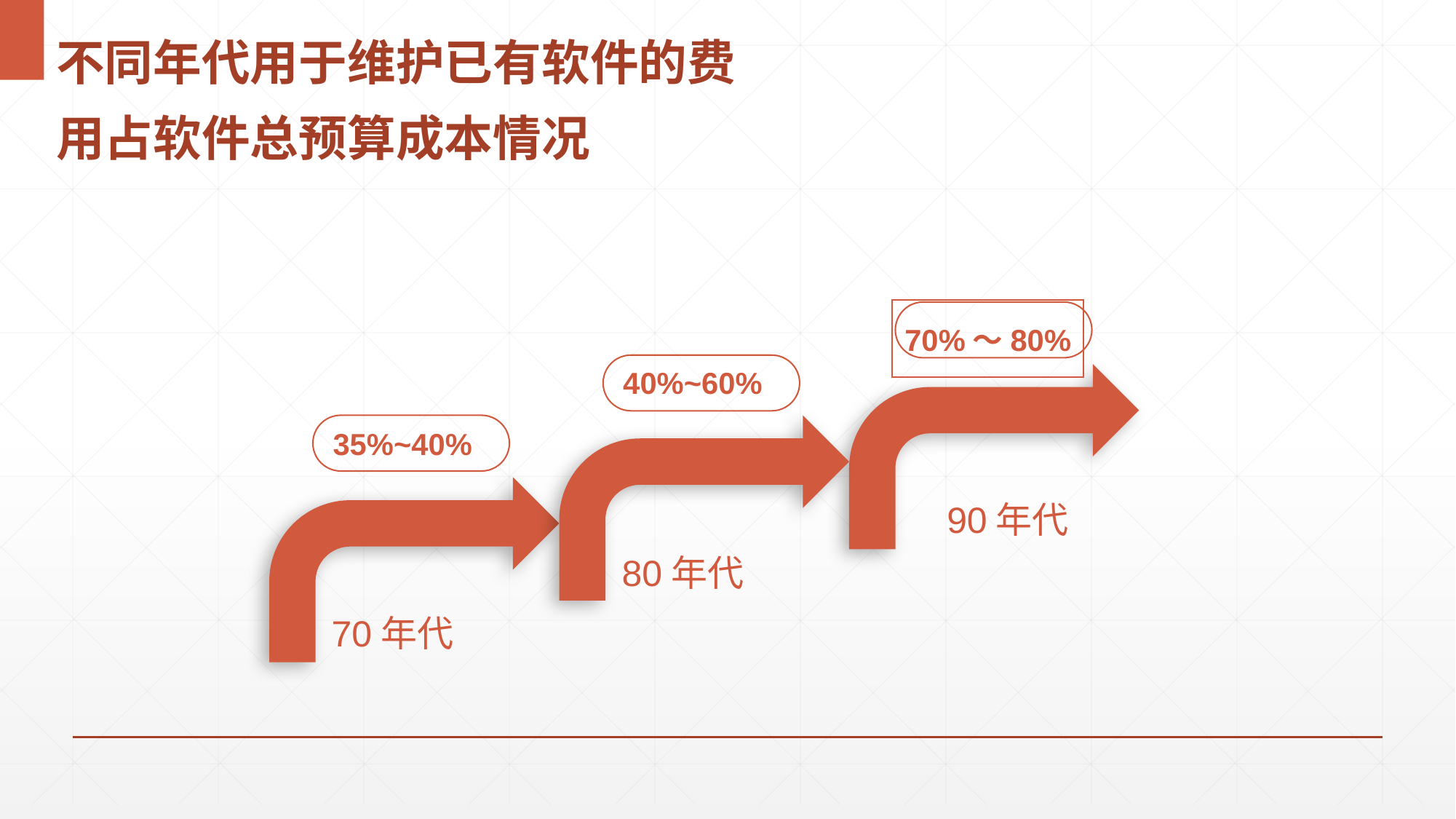

不同年代用于维护已有软件的费用占软件总预算成本情况
70%～80%

40%~60%

35%~40%

90年代
80年代
70年代